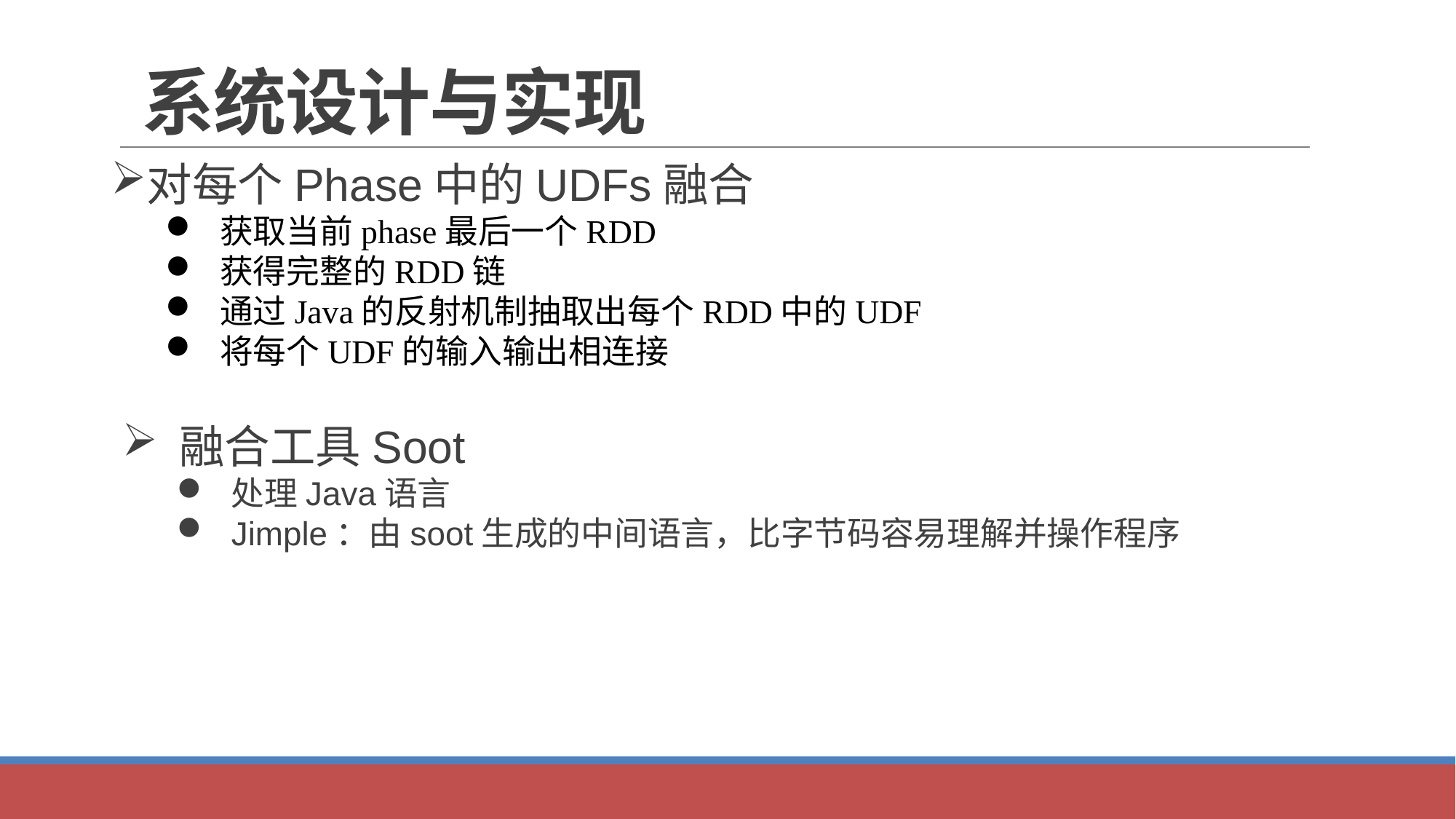

# 系统设计与实现
对每个Phase中的UDFs融合
获取当前phase最后一个RDD
获得完整的RDD链
通过Java的反射机制抽取出每个RDD中的UDF
将每个UDF的输入输出相连接
 融合工具Soot
处理Java语言
Jimple：由soot生成的中间语言，比字节码容易理解并操作程序